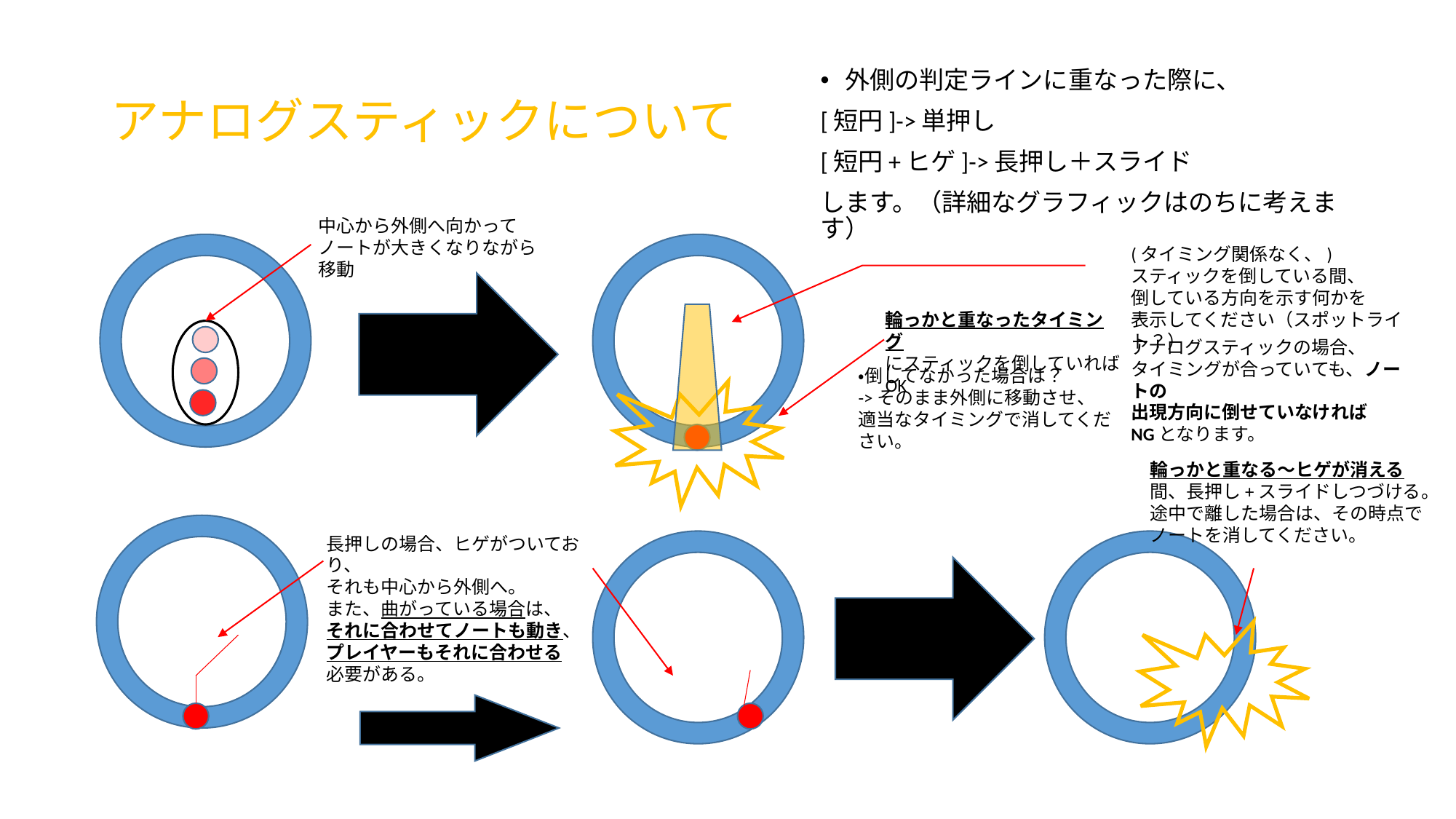

# アナログスティックについて
外側の判定ラインに重なった際に、
[短円]->単押し
[短円+ヒゲ]->長押し＋スライド
します。（詳細なグラフィックはのちに考えます）
中心から外側へ向かって
ノートが大きくなりながら移動

(タイミング関係なく、)
スティックを倒している間、
倒している方向を示す何かを
表示してください（スポットライト？）

輪っかと重なったタイミング
にスティックを倒していればOK

アナログスティックの場合、
タイミングが合っていても、ノートの
出現方向に倒せていなければ
NGとなります。

・倒してなかった場合は？
->そのまま外側に移動させ、
適当なタイミングで消してください。

輪っかと重なる～ヒゲが消える
間、長押し+スライドしつづける。
途中で離した場合は、その時点で
ノートを消してください。

長押しの場合、ヒゲがついており、
それも中心から外側へ。
また、曲がっている場合は、
それに合わせてノートも動き、
プレイヤーもそれに合わせる
必要がある。